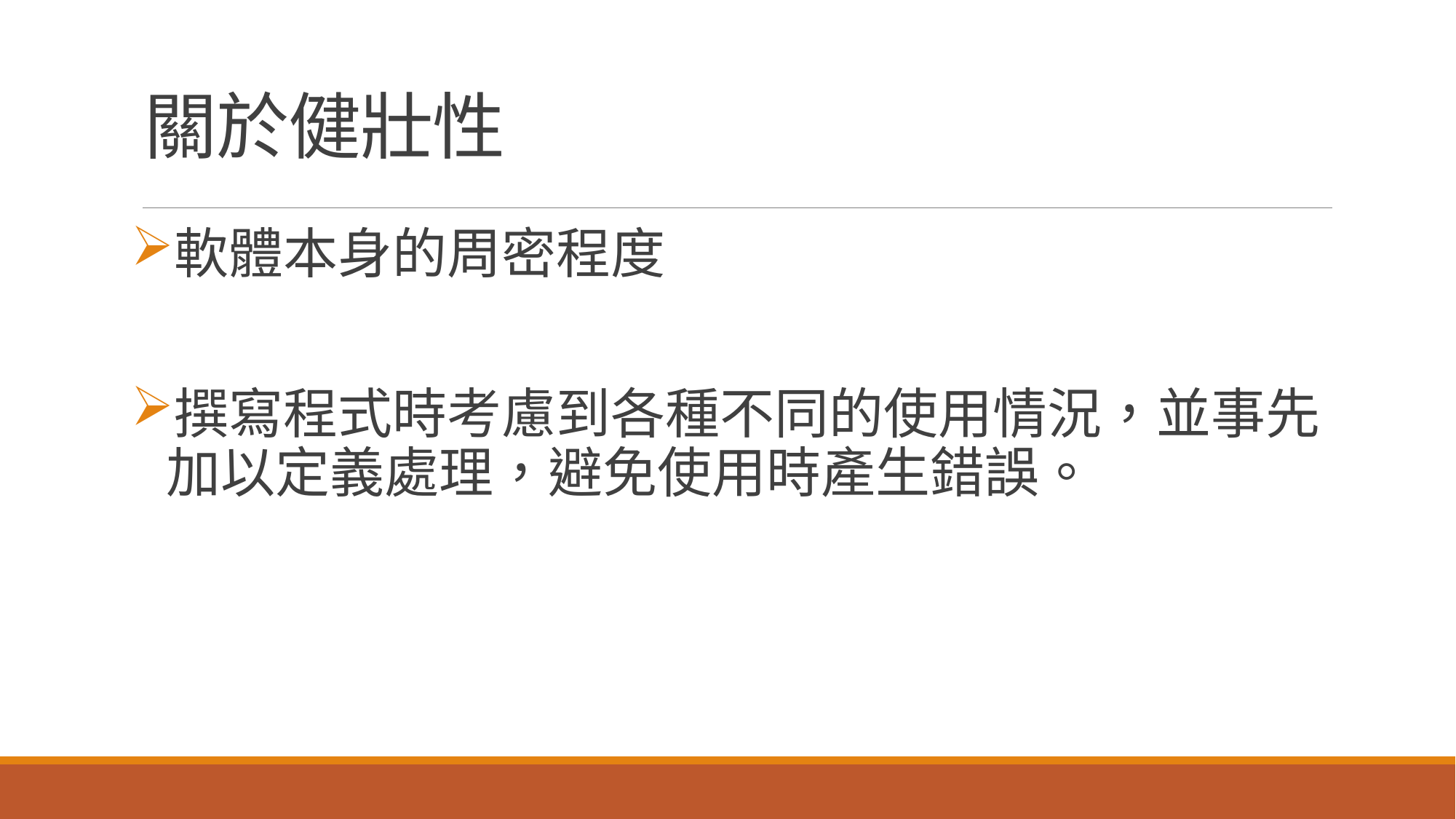

# 關於健壯性
軟體本身的周密程度

撰寫程式時考慮到各種不同的使用情況，並事先   加以定義處理，避免使用時產生錯誤。